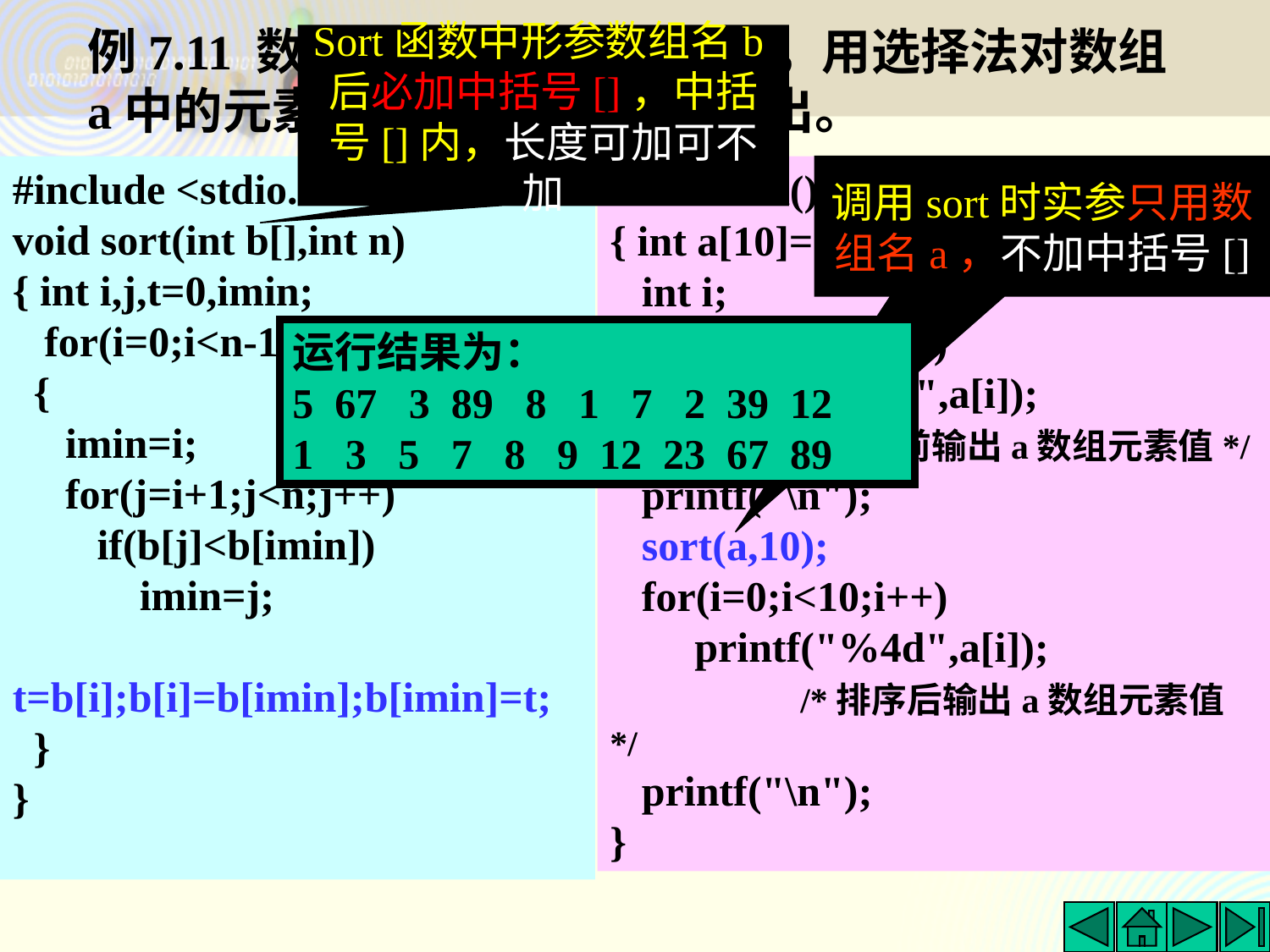

# 例7.11 数组a中存放了10个数，用选择法对数组a中的元素进行升序排序，并输出。
Sort函数中形参数组名b后必加中括号[]，中括号[]内，长度可加可不加
#include <stdio.h>
void sort(int b[],int n)
{ int i,j,t=0,imin;
   for(i=0;i<n-1;i++)
  {
     imin=i;
     for(j=i+1;j<n;j++)
        if(b[j]<b[imin])
	imin=j;
   t=b[i];b[i]=b[imin];b[imin]=t;
  }
}

void main()
{ int a[10]={5,67,3,89,8,1,7,23,9,12};
   int i;
   for(i=0;i<10;i++)
       printf("%4d",a[i]);
                 /*排序前输出a数组元素值*/
   printf("\n");
   sort(a,10);
   for(i=0;i<10;i++)
        printf("%4d",a[i]);
                  /*排序后输出a数组元素值*/
   printf("\n");
}
调用sort时实参只用数组名a，不加中括号[]

运行结果为：
5  67   3  89   8   1   7   2  39  12
1   3   5   7   8   9  12  23  67  89